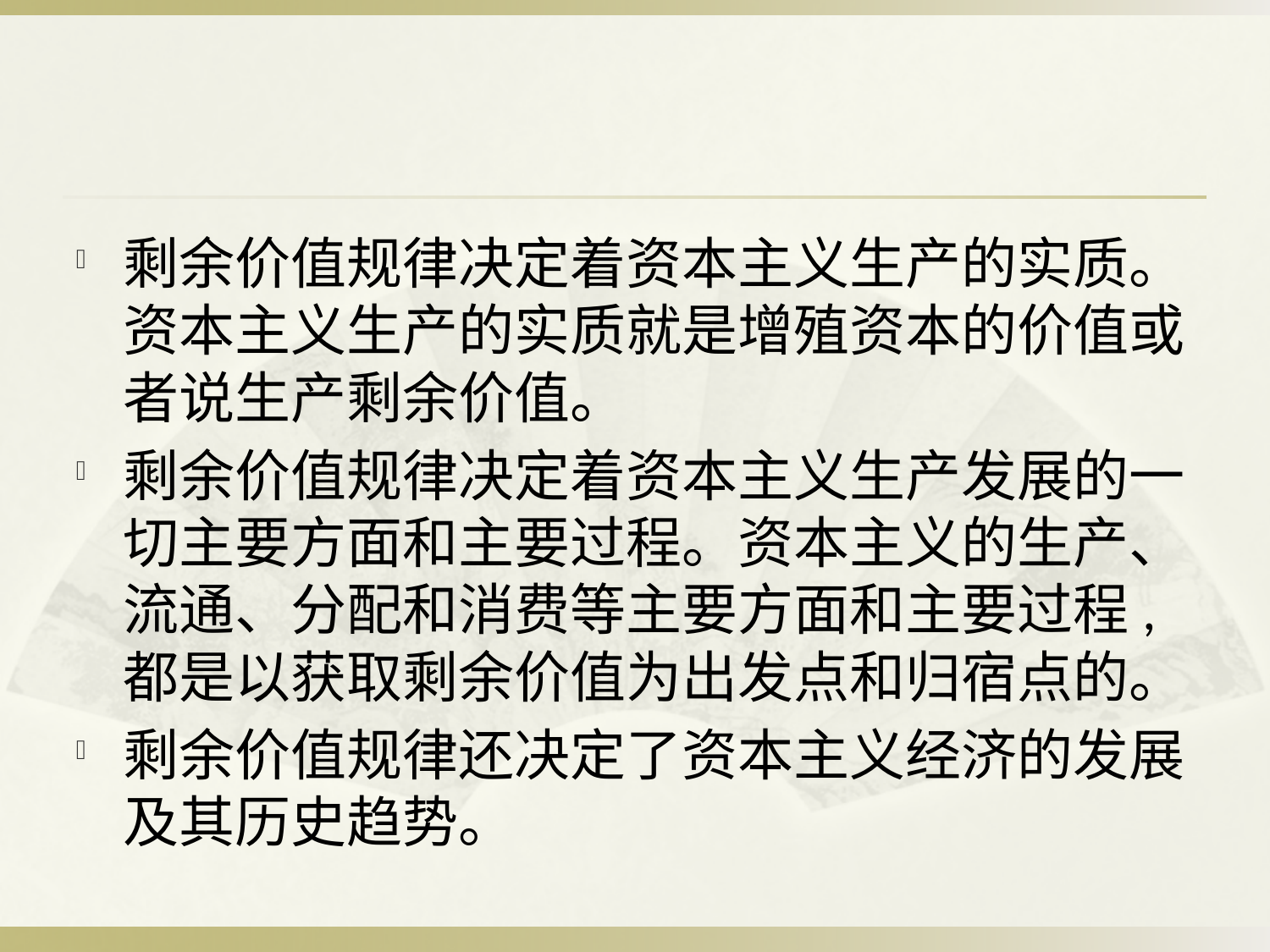

#
剩余价值规律决定着资本主义生产的实质。 资本主义生产的实质就是增殖资本的价值或者说生产剩余价值。
剩余价值规律决定着资本主义生产发展的一切主要方面和主要过程。资本主义的生产、流通、分配和消费等主要方面和主要过程,都是以获取剩余价值为出发点和归宿点的。
剩余价值规律还决定了资本主义经济的发展及其历史趋势。